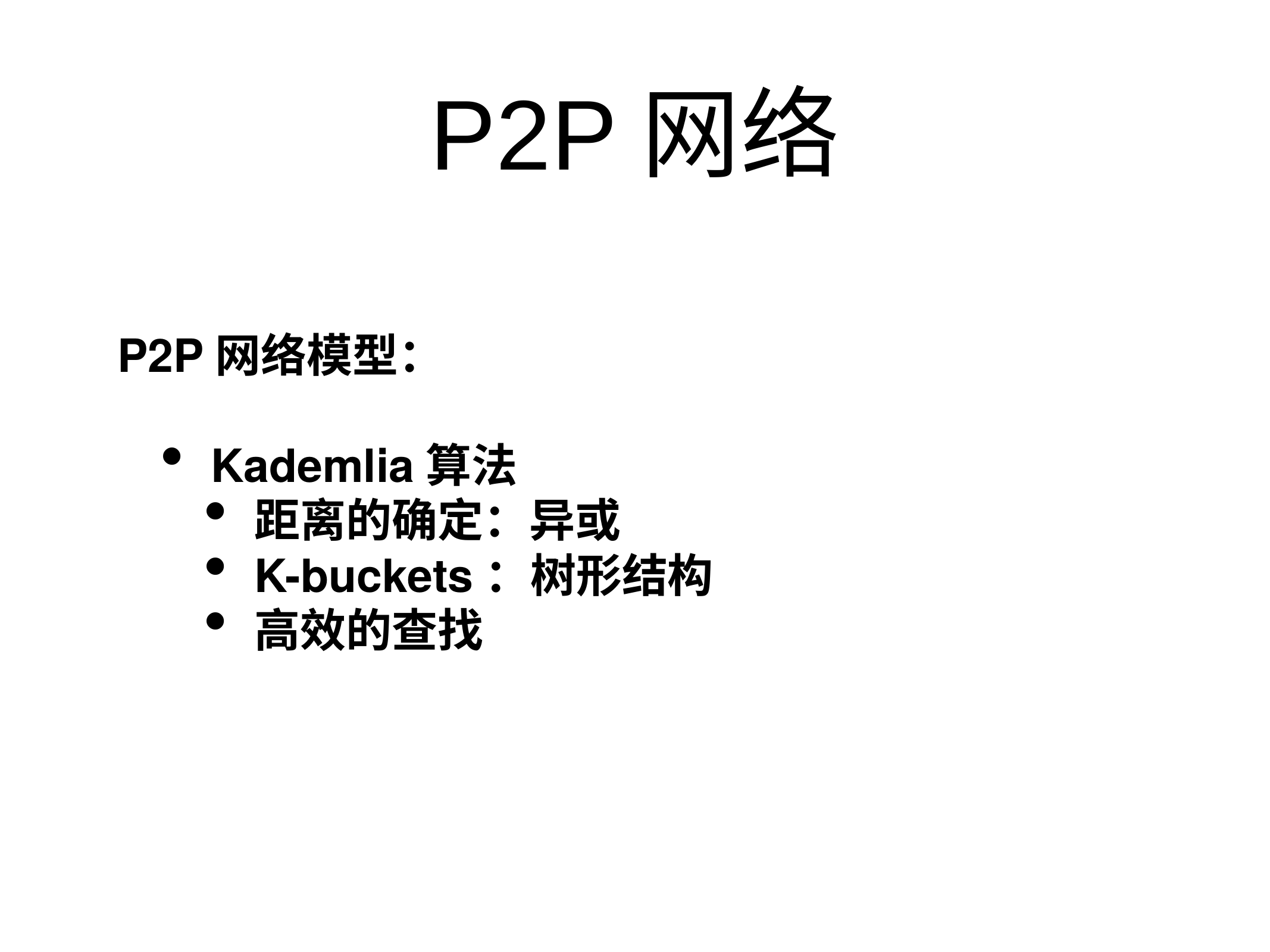

# P2P网络
P2P网络模型：

Kademlia算法
距离的确定：异或
K-buckets：树形结构
高效的查找